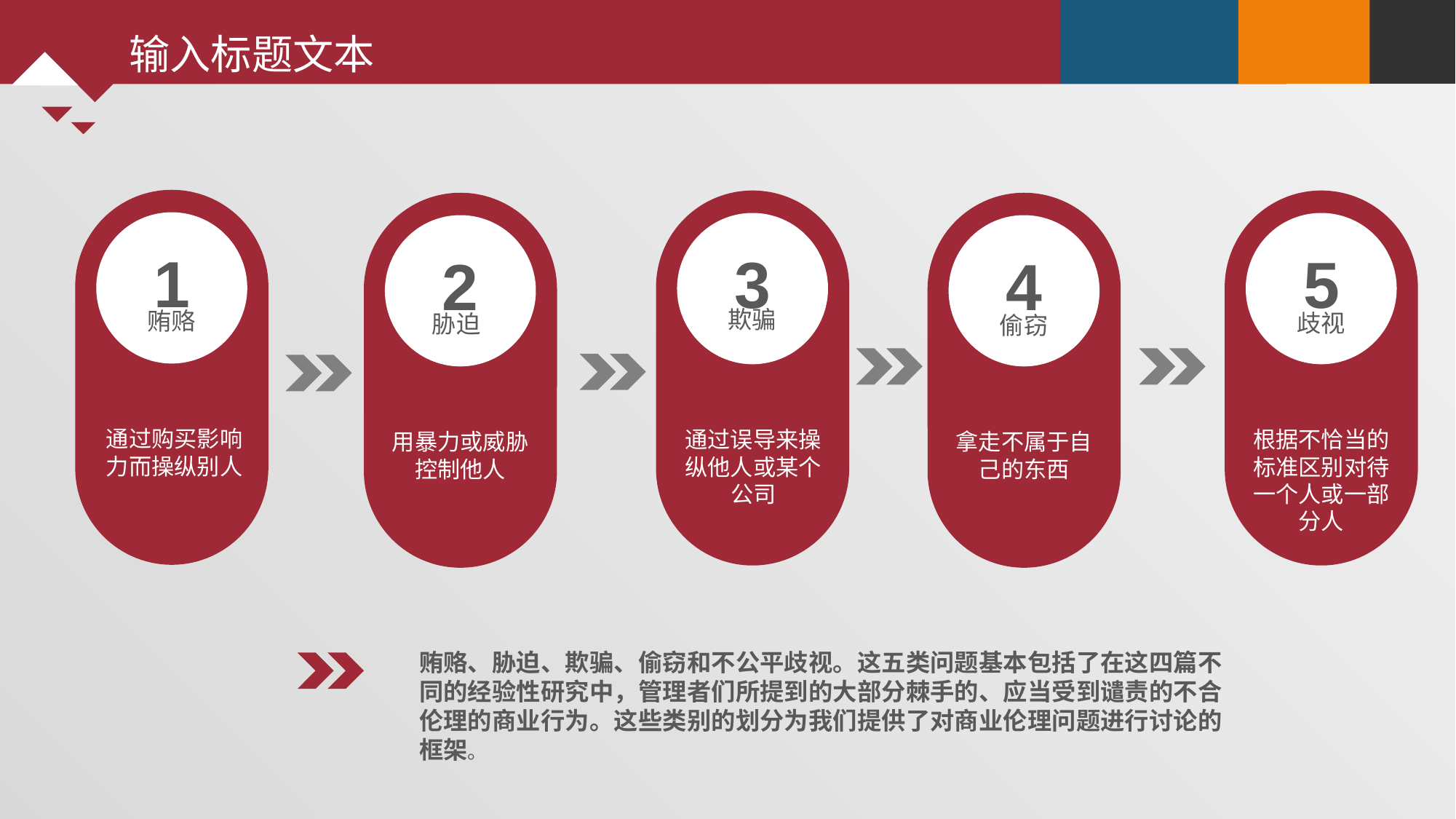

1

贿赂
通过购买影响力而操纵别人
3

欺骗
通过误导来操纵他人或某个公司
5

歧视
根据不恰当的标准区别对待一个人或一部分人
4

偷窃
拿走不属于自己的东西
2

胁迫
用暴力或威胁控制他人

贿赂、胁迫、欺骗、偷窃和不公平歧视。这五类问题基本包括了在这四篇不同的经验性研究中，管理者们所提到的大部分棘手的、应当受到谴责的不合伦理的商业行为。这些类别的划分为我们提供了对商业伦理问题进行讨论的框架。